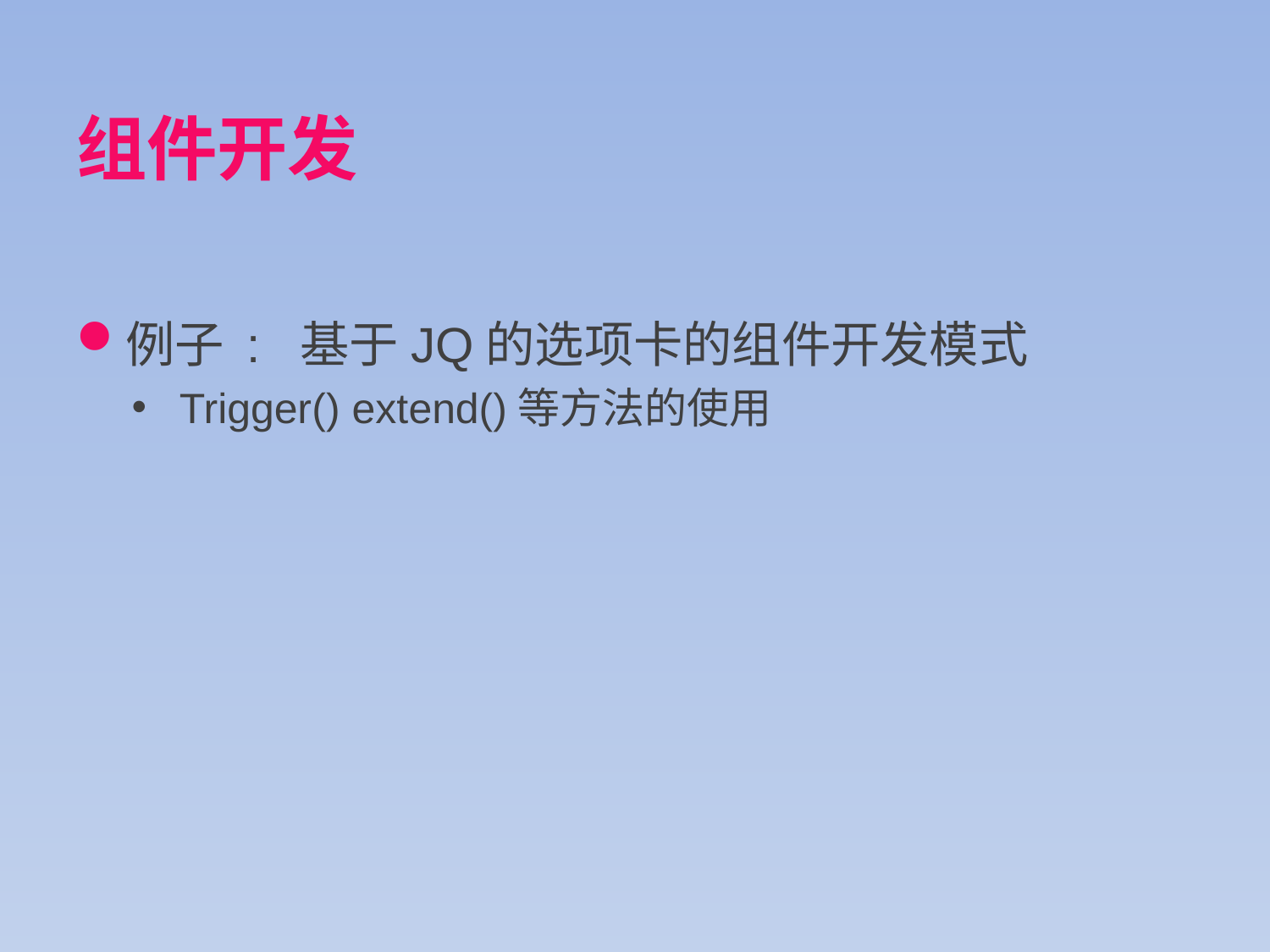

# 组件开发

例子 :  基于JQ的选项卡的组件开发模式
Trigger() extend()等方法的使用